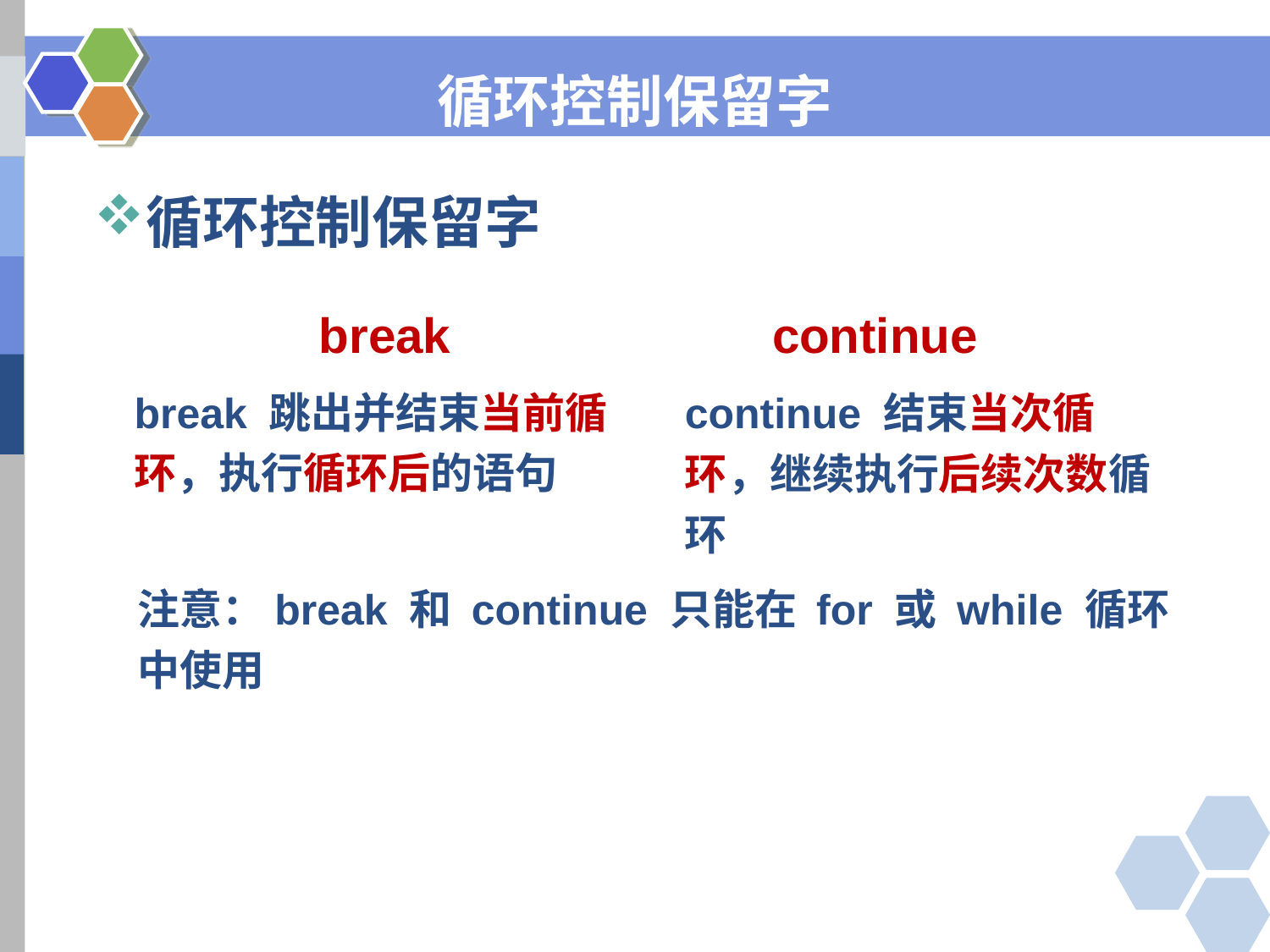

循环控制保留字
循环控制保留字
continue
break
break 跳出并结束当前循环，执行循环后的语句
continue 结束当次循环，继续执行后续次数循环
注意：break 和 continue 只能在 for 或 while 循环中使用